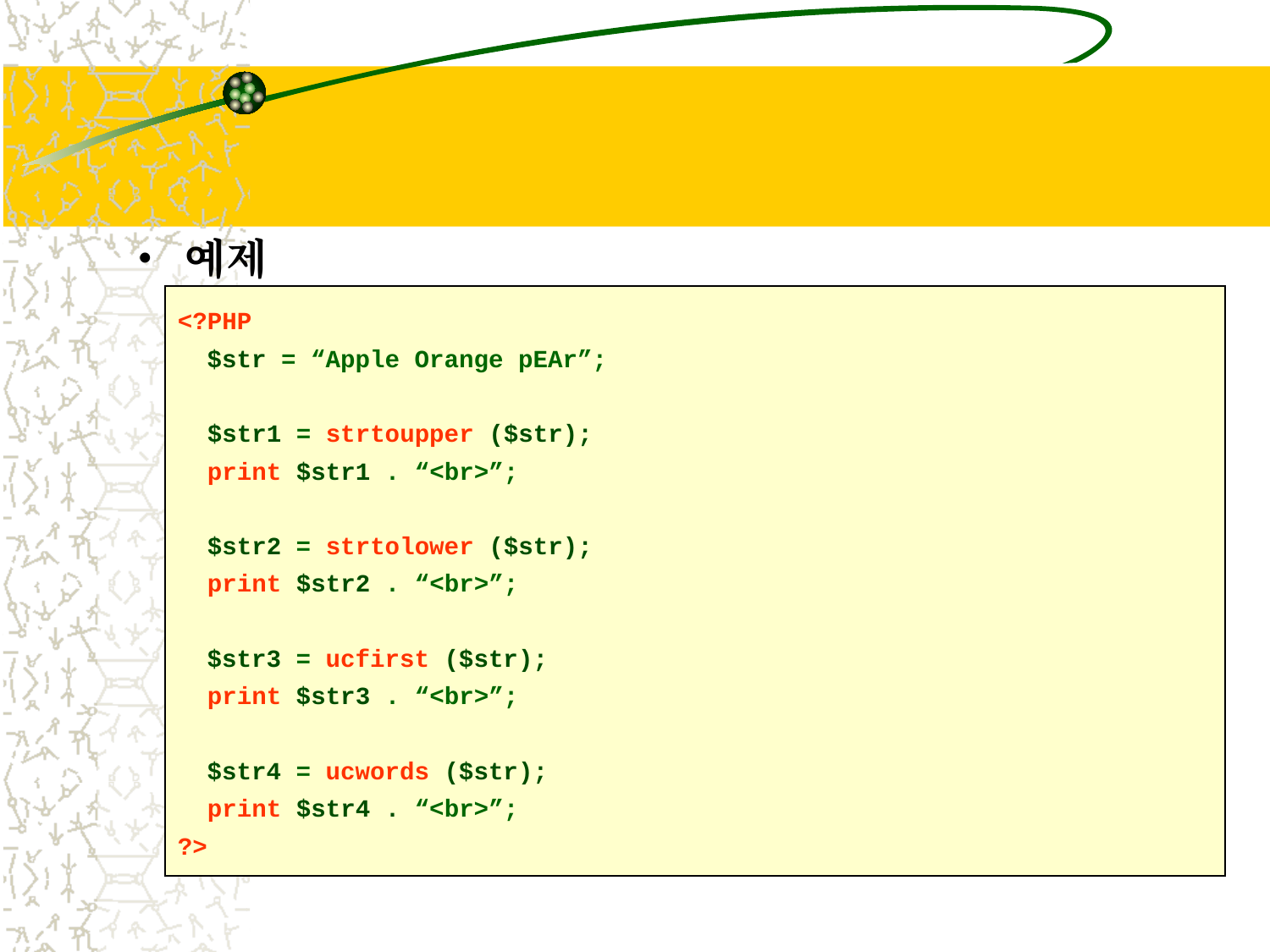

#
예제
<?PHP
  $str = “Apple Orange pEAr”;

  $str1 = strtoupper ($str);
  print $str1 . “<br>”;

  $str2 = strtolower ($str);
  print $str2 . “<br>”;

  $str3 = ucfirst ($str);
  print $str3 . “<br>”;

  $str4 = ucwords ($str);
  print $str4 . “<br>”;
?>